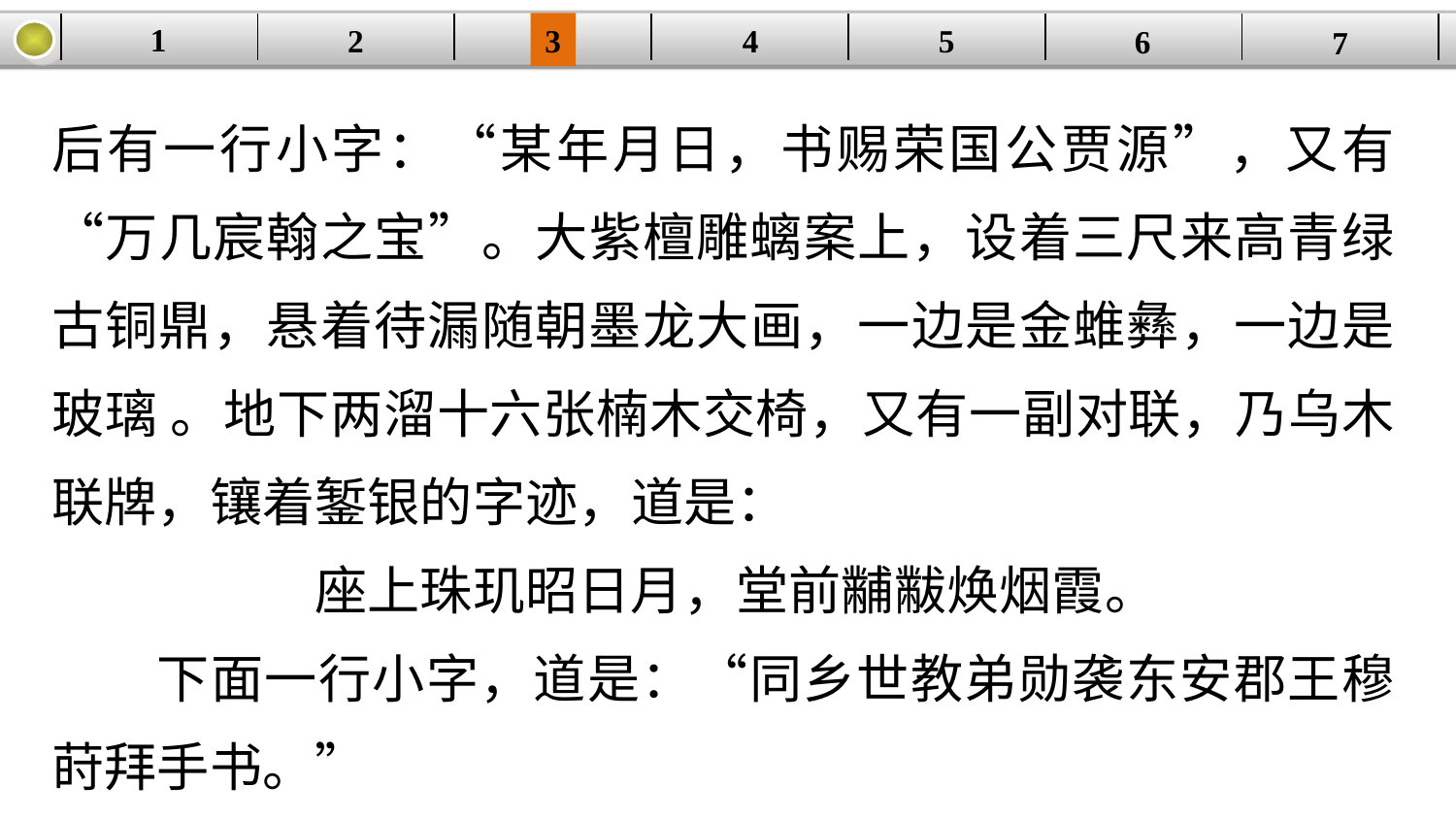

1
5
3
2
|  |  |  |  |  |  |  |
| --- | --- | --- | --- | --- | --- | --- |
4
6
7

后有一行小字：“某年月日，书赐荣国公贾源”，又有“万几宸翰之宝”。大紫檀雕螭案上，设着三尺来高青绿古铜鼎，悬着待漏随朝墨龙大画，一边是金蜼彝，一边是玻璃 。地下两溜十六张楠木交椅，又有一副对联，乃乌木联牌，镶着錾银的字迹，道是：
　　　座上珠玑昭日月，堂前黼黻焕烟霞。
下面一行小字，道是：“同乡世教弟勋袭东安郡王穆莳拜手书。”